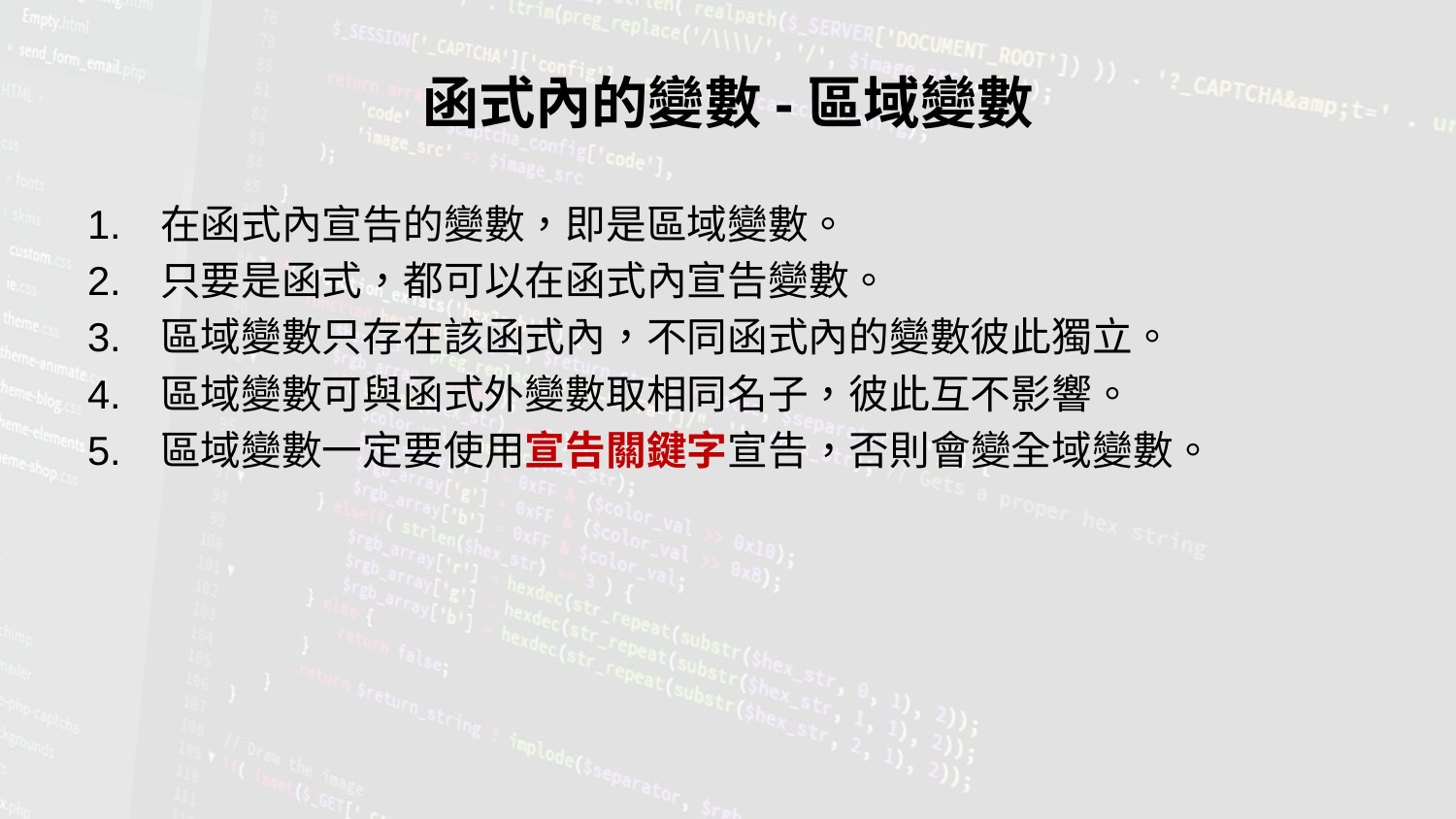

# 函式內的變數-區域變數
在函式內宣告的變數，即是區域變數。
只要是函式，都可以在函式內宣告變數。
區域變數只存在該函式內，不同函式內的變數彼此獨立。
區域變數可與函式外變數取相同名子，彼此互不影響。
區域變數一定要使用宣告關鍵字宣告，否則會變全域變數。